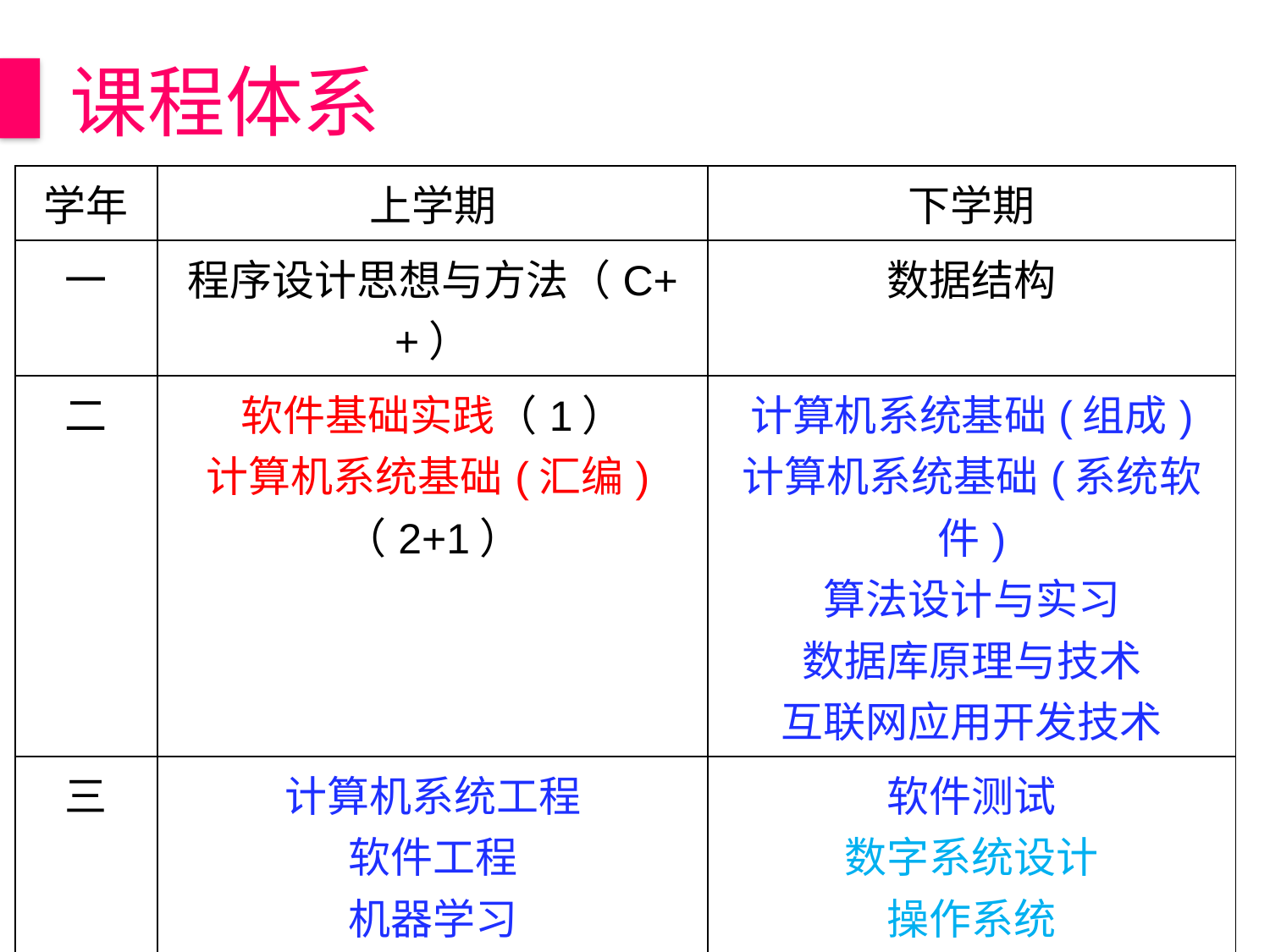

# 课程体系

| 学年 | 上学期 | 下学期 |
| --- | --- | --- |
| 一 | 程序设计思想与方法（C++） | 数据结构 |
| 二 | 软件基础实践（1） 计算机系统基础(汇编)（2+1） | 计算机系统基础(组成) 计算机系统基础(系统软件) 算法设计与实习 数据库原理与技术 互联网应用开发技术 |
| 三 | 计算机系统工程 软件工程 机器学习 编译原理与技术（3） | 软件测试 数字系统设计 操作系统 云计算系统设计与开发 |